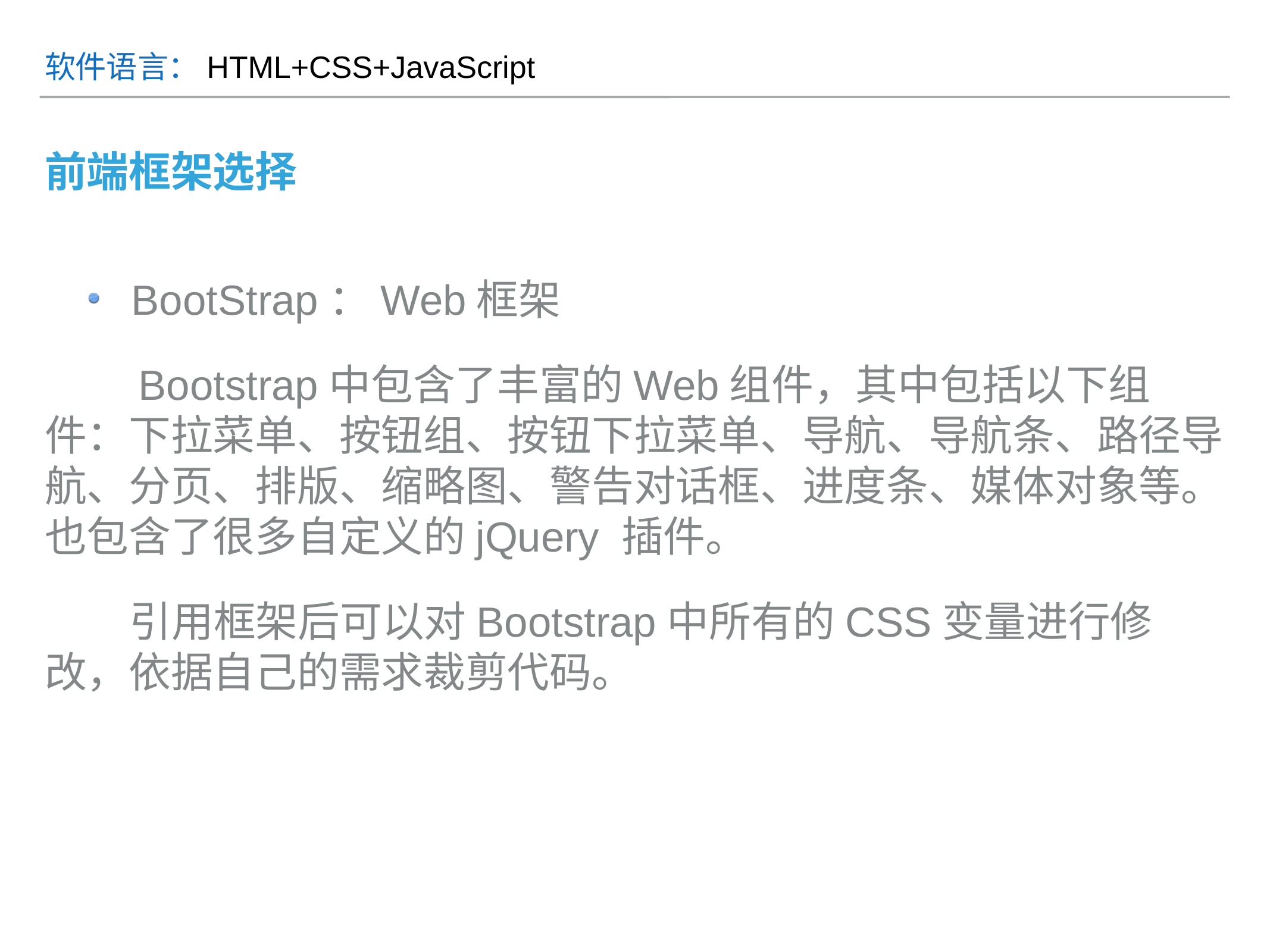

软件语言：HTML+CSS+JavaScript
# 前端框架选择
BootStrap：Web框架
        Bootstrap中包含了丰富的Web组件，其中包括以下组件：下拉菜单、按钮组、按钮下拉菜单、导航、导航条、路径导航、分页、排版、缩略图、警告对话框、进度条、媒体对象等。也包含了很多自定义的jQuery 插件。
        引用框架后可以对Bootstrap中所有的CSS变量进行修改，依据自己的需求裁剪代码。